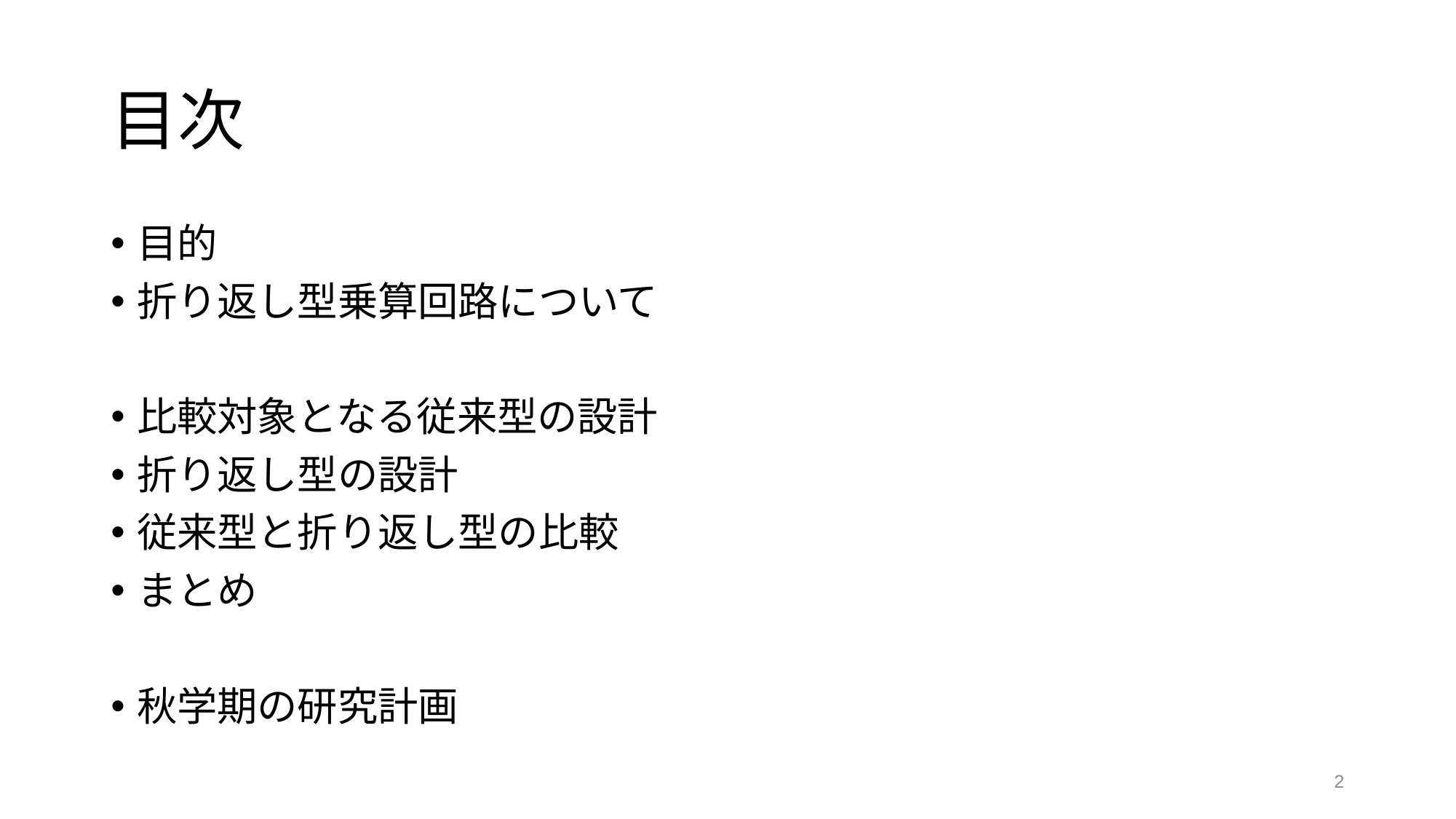

# 目次
目的
折り返し型乗算回路について

比較対象となる従来型の設計
折り返し型の設計
従来型と折り返し型の比較
まとめ

秋学期の研究計画
2